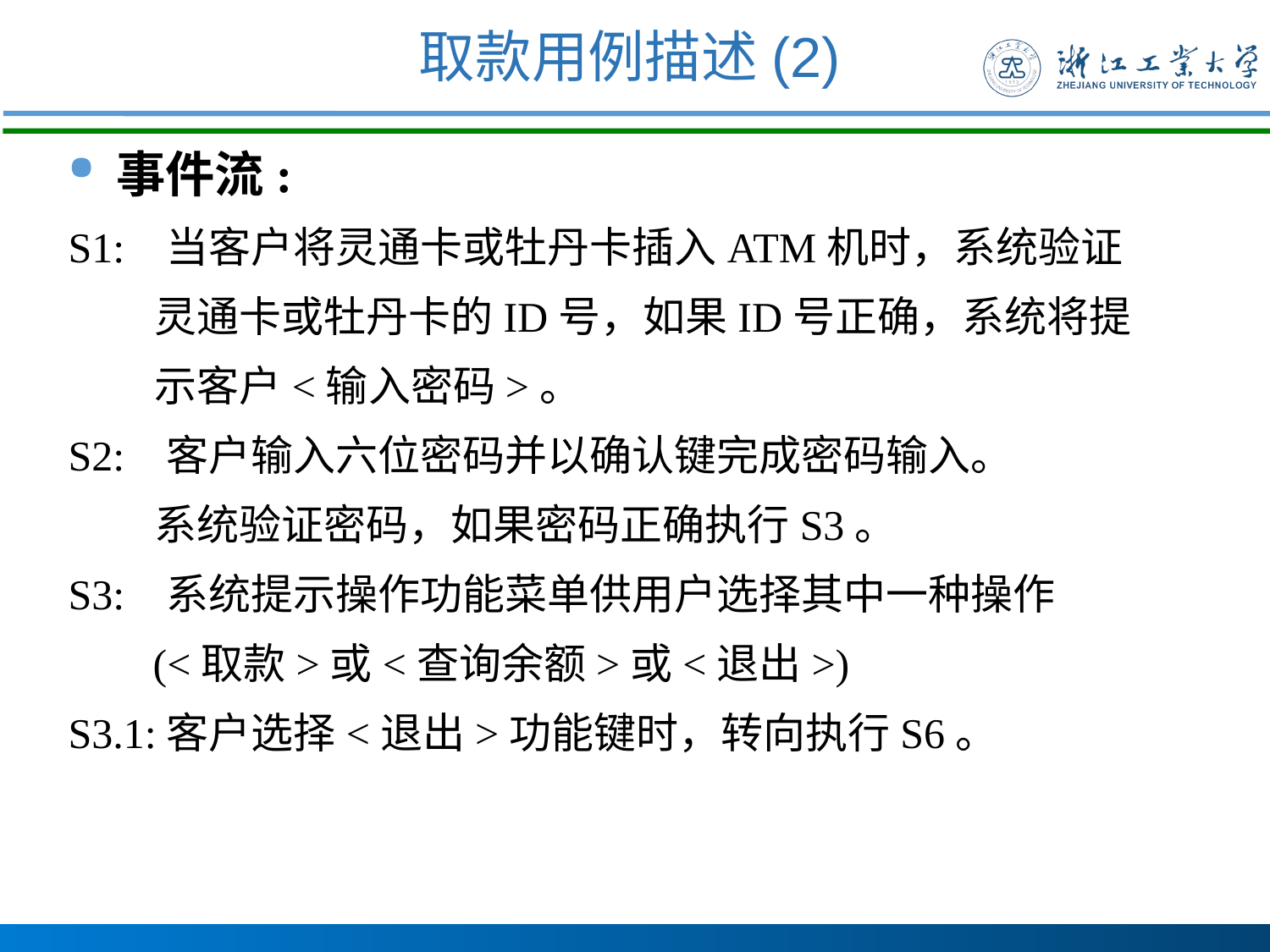

# 取款用例描述(2)
事件流:
S1:   当客户将灵通卡或牡丹卡插入ATM机时，系统验证
        灵通卡或牡丹卡的ID号，如果ID号正确，系统将提
        示客户<输入密码>。
S2:   客户输入六位密码并以确认键完成密码输入。
        系统验证密码，如果密码正确执行S3。
S3:   系统提示操作功能菜单供用户选择其中一种操作
        (<取款>或<查询余额>或<退出>)
S3.1:客户选择<退出>功能键时，转向执行S6。